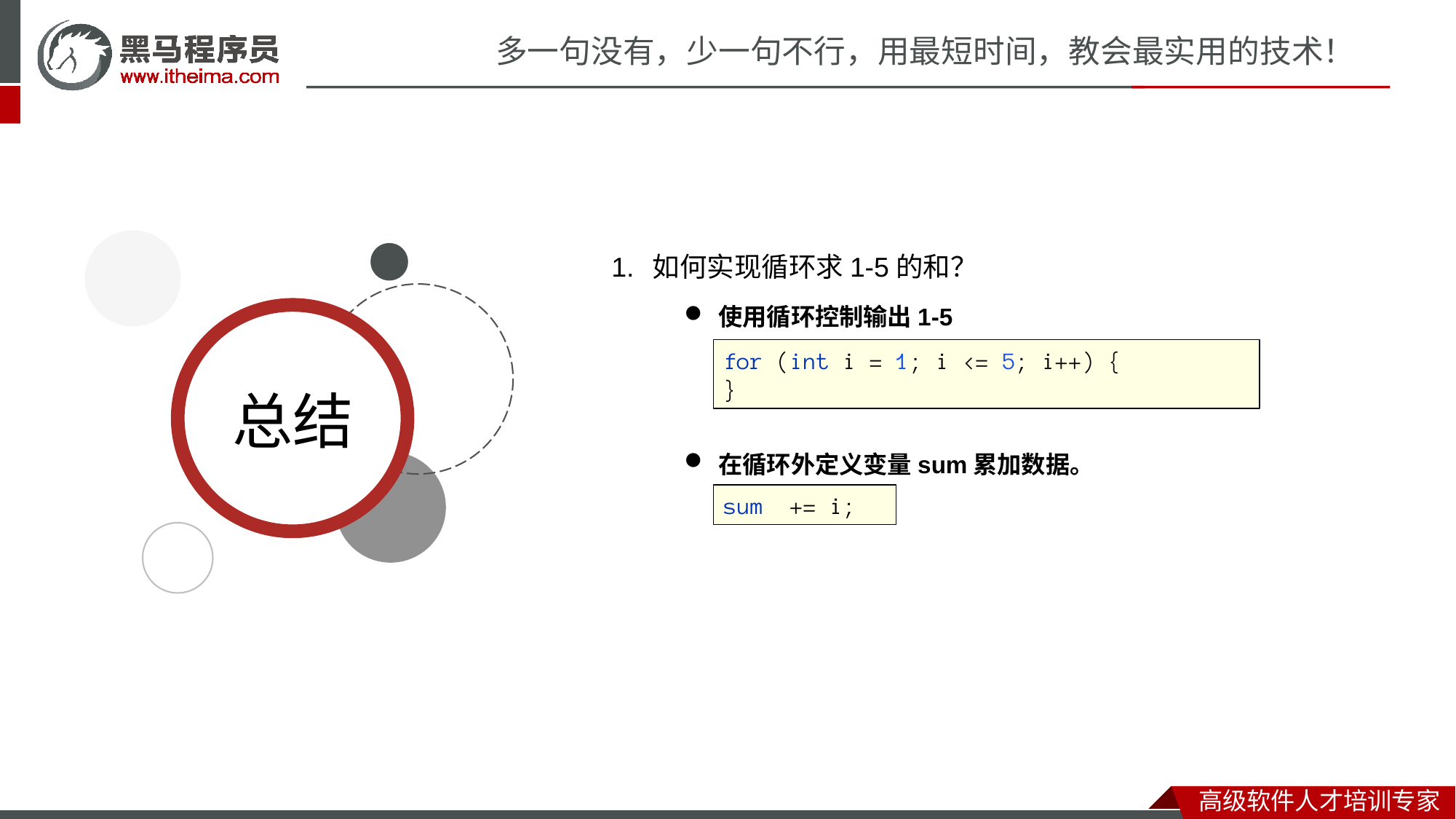

如何实现循环求1-5的和？
使用循环控制输出1-5

在循环外定义变量sum累加数据。

for (int i = 1; i <= 5; i++) {
}
sum  += i;